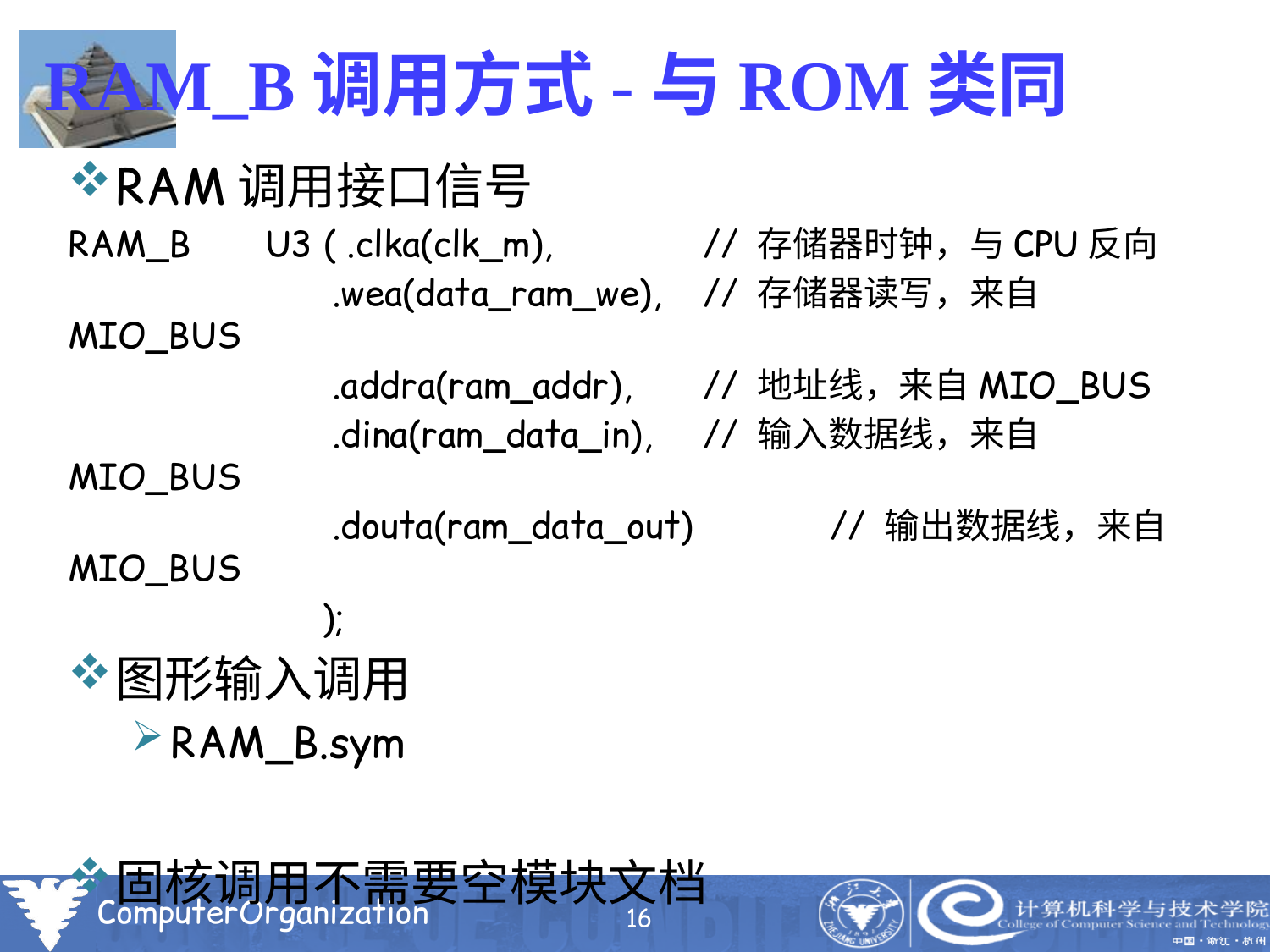

# RAM_B调用方式-与ROM类同
RAM调用接口信号
RAM_B       U3 ( .clka(clk_m), 		// 存储器时钟，与CPU反向
 		 .wea(data_ram_we), 	// 存储器读写，来自MIO_BUS
  		 .addra(ram_addr), 	// 地址线，来自MIO_BUS
 		 .dina(ram_data_in), 	// 输入数据线，来自MIO_BUS
  		 .douta(ram_data_out) 	// 输出数据线，来自MIO_BUS
		);
图形输入调用
RAM_B.sym

固核调用不需要空模块文档